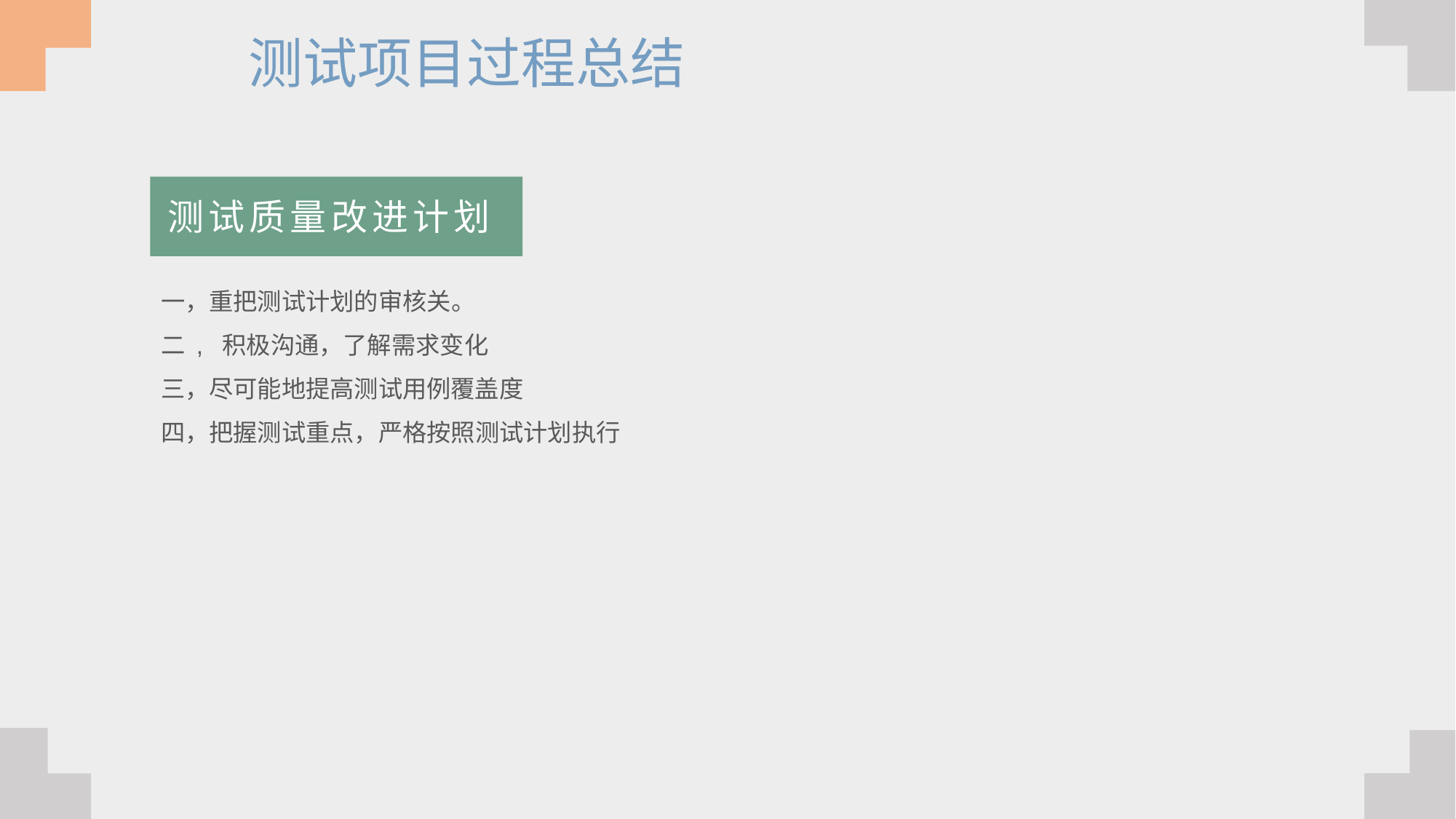

测试项目过程总结

测试质量改进计划
一，重把测试计划的审核关。
二 ,  积极沟通，了解需求变化
三，尽可能地提高测试用例覆盖度
四，把握测试重点，严格按照测试计划执行